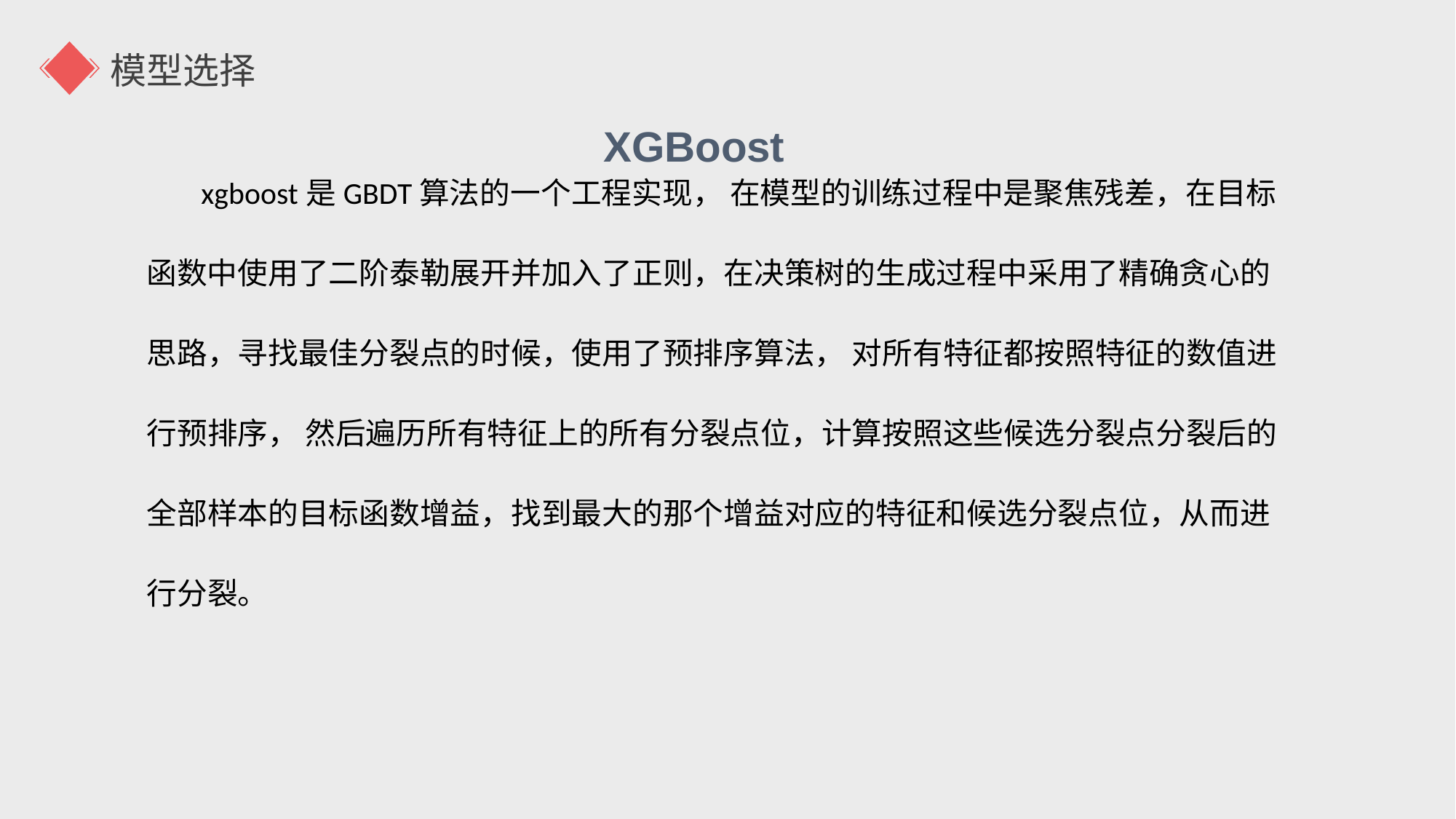

模型选择

xgboost是GBDT算法的一个工程实现， 在模型的训练过程中是聚焦残差，在目标函数中使用了二阶泰勒展开并加入了正则，在决策树的生成过程中采用了精确贪心的思路，寻找最佳分裂点的时候，使用了预排序算法， 对所有特征都按照特征的数值进行预排序， 然后遍历所有特征上的所有分裂点位，计算按照这些候选分裂点分裂后的全部样本的目标函数增益，找到最大的那个增益对应的特征和候选分裂点位，从而进行分裂。

XGBoost